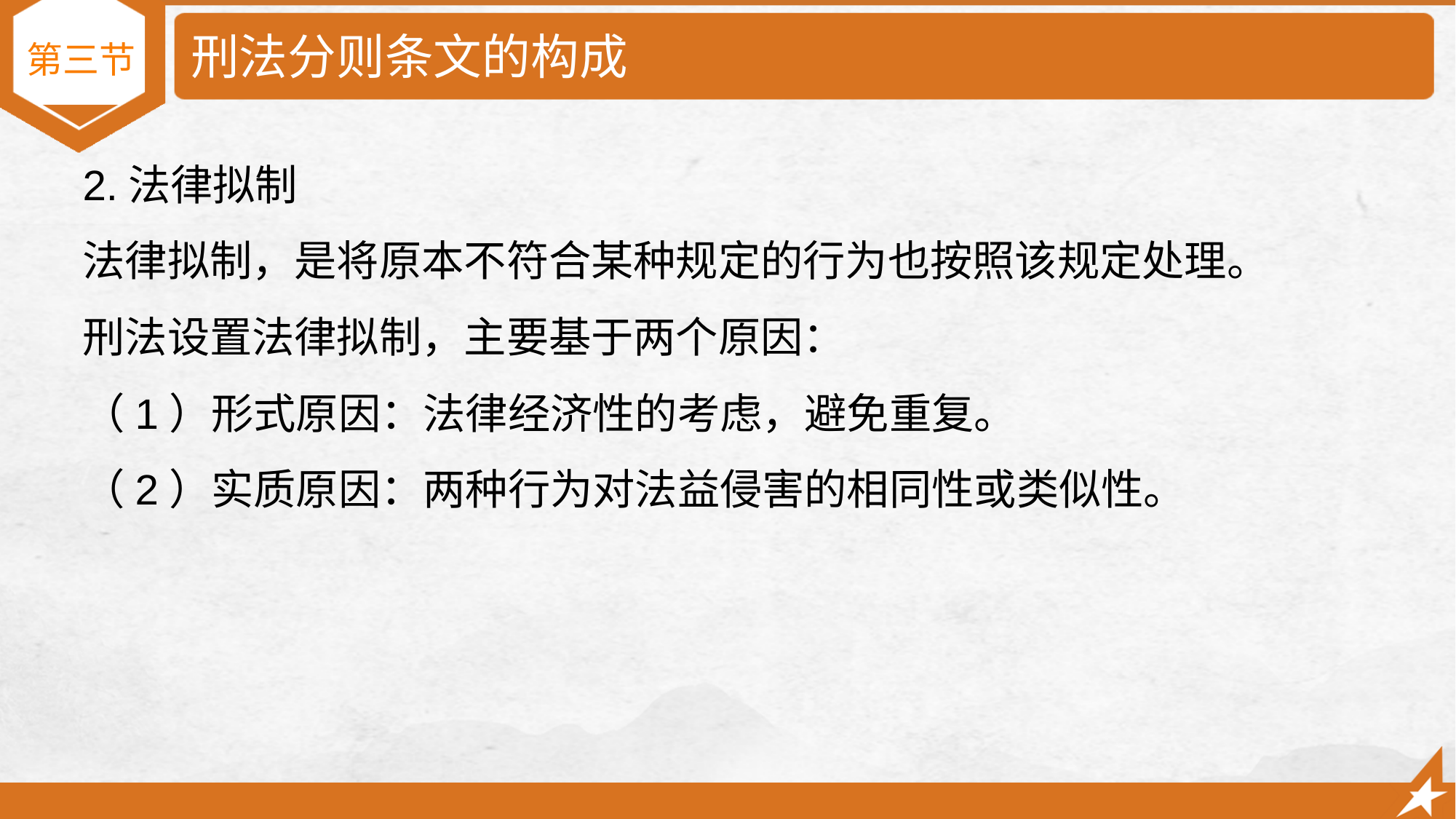

# 刑法分则条文的构成
第三节
2.法律拟制
法律拟制，是将原本不符合某种规定的行为也按照该规定处理。
刑法设置法律拟制，主要基于两个原因：
（1）形式原因：法律经济性的考虑，避免重复。
（2）实质原因：两种行为对法益侵害的相同性或类似性。